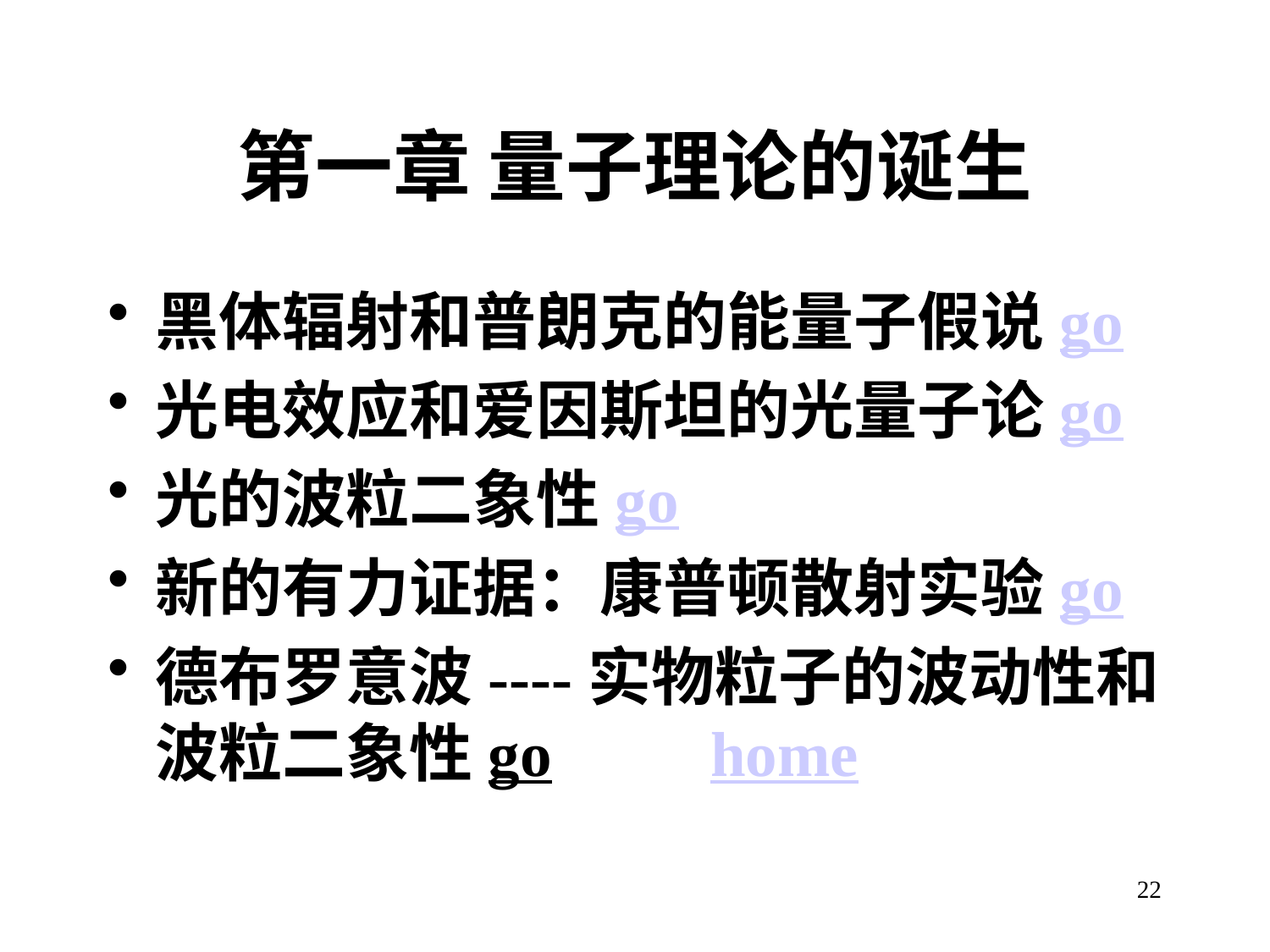

# 第一章 量子理论的诞生
黑体辐射和普朗克的能量子假说go
光电效应和爱因斯坦的光量子论go
光的波粒二象性go
新的有力证据：康普顿散射实验go
德布罗意波----实物粒子的波动性和波粒二象性go          home
22